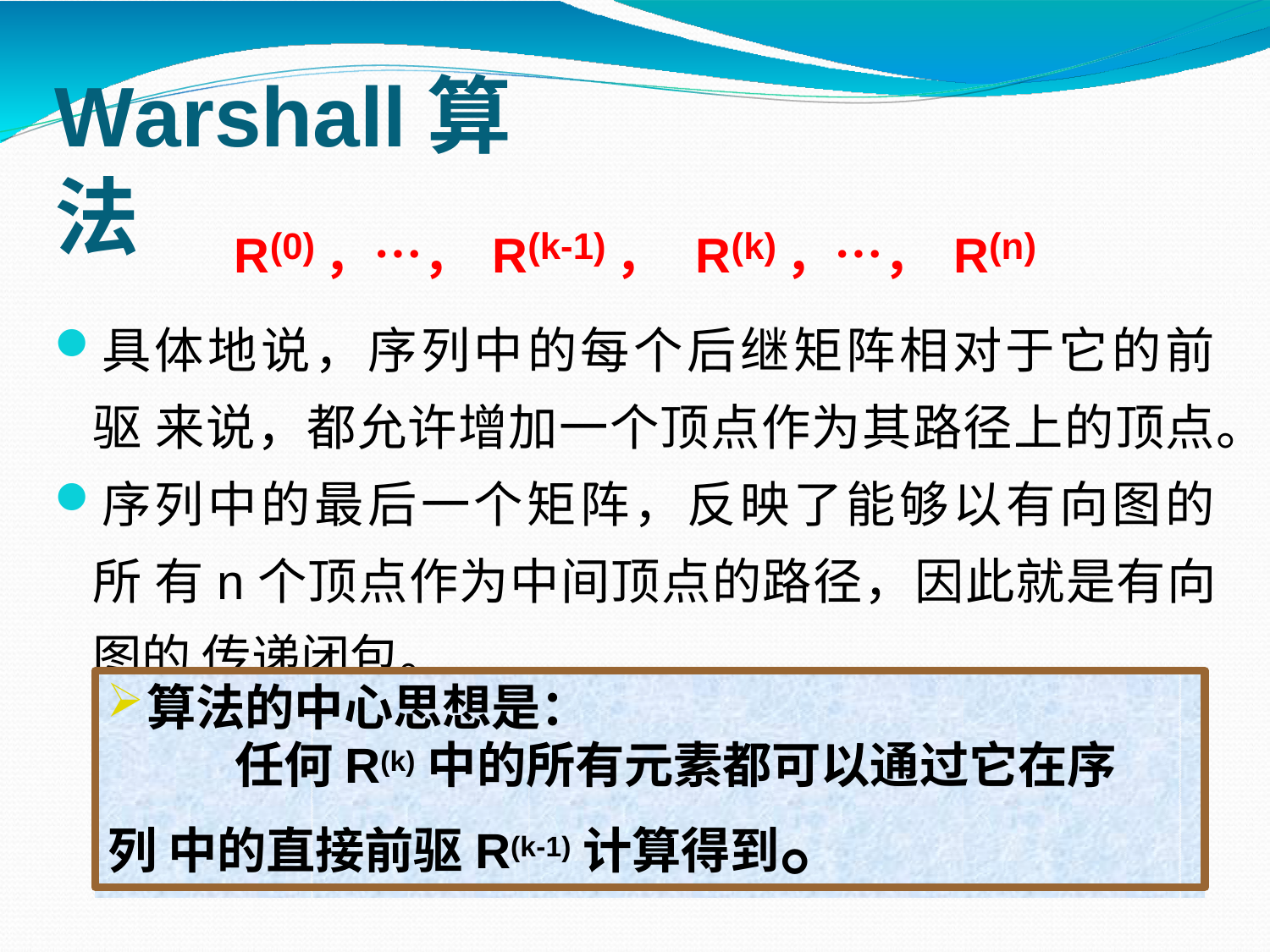

# Warshall算法
R(0)，…，R(k-1)， R(k)，…，R(n)
具体地说，序列中的每个后继矩阵相对于它的前驱 来说，都允许增加一个顶点作为其路径上的顶点。
序列中的最后一个矩阵，反映了能够以有向图的所 有n个顶点作为中间顶点的路径，因此就是有向图的 传递闭包。

算法的中心思想是：
任何R(k)中的所有元素都可以通过它在序列 中的直接前驱R(k-1)计算得到。